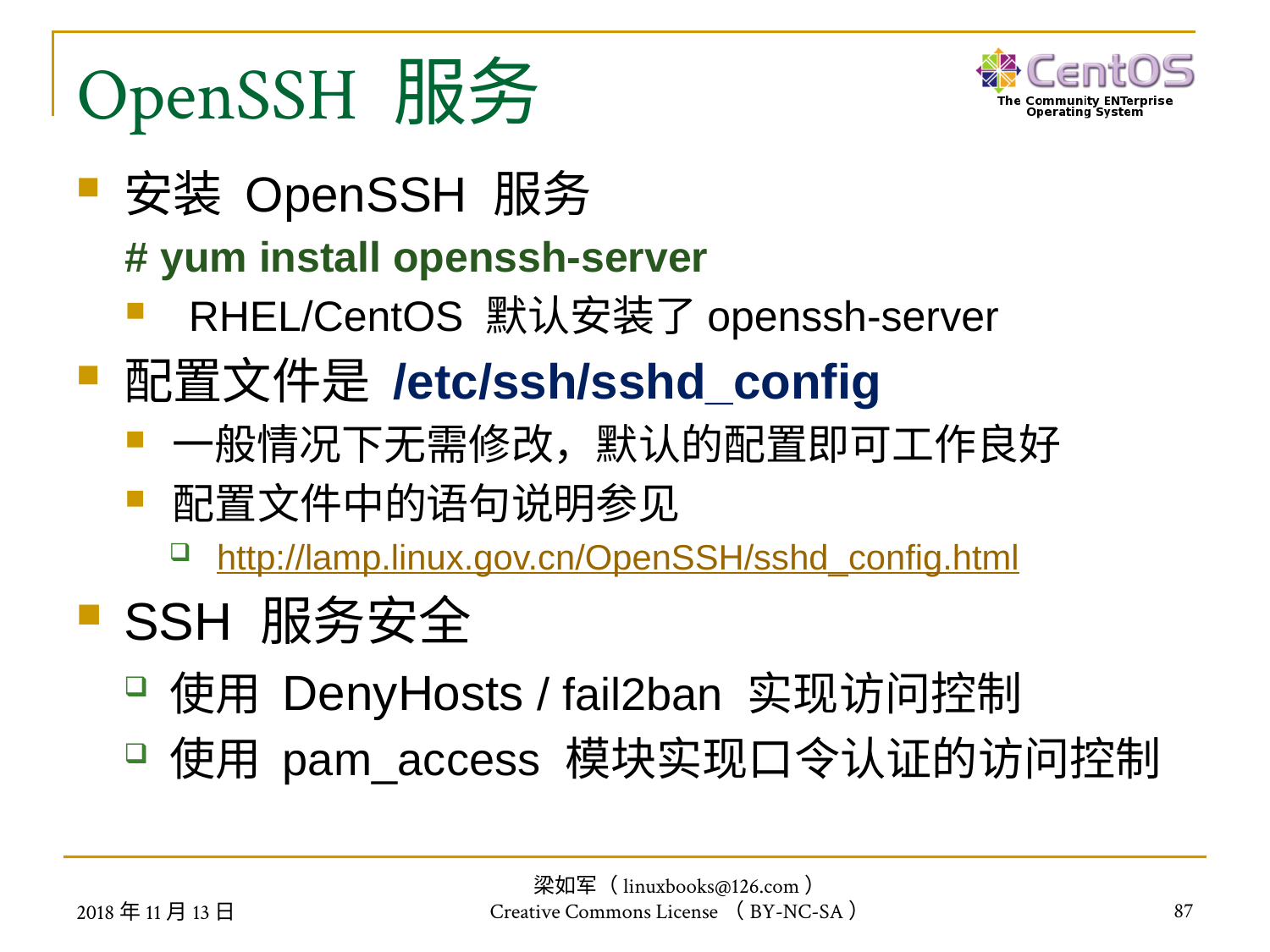

# OpenSSH 服务
安装 OpenSSH 服务
# yum install openssh-server
RHEL/CentOS 默认安装了openssh-server
配置文件是 /etc/ssh/sshd_config
一般情况下无需修改，默认的配置即可工作良好
配置文件中的语句说明参见
http://lamp.linux.gov.cn/OpenSSH/sshd_config.html
SSH 服务安全
使用 DenyHosts / fail2ban 实现访问控制
使用 pam_access 模块实现口令认证的访问控制
梁如军（linuxbooks@126.com）
Creative Commons License（BY-NC-SA）
2018年11月13日
87